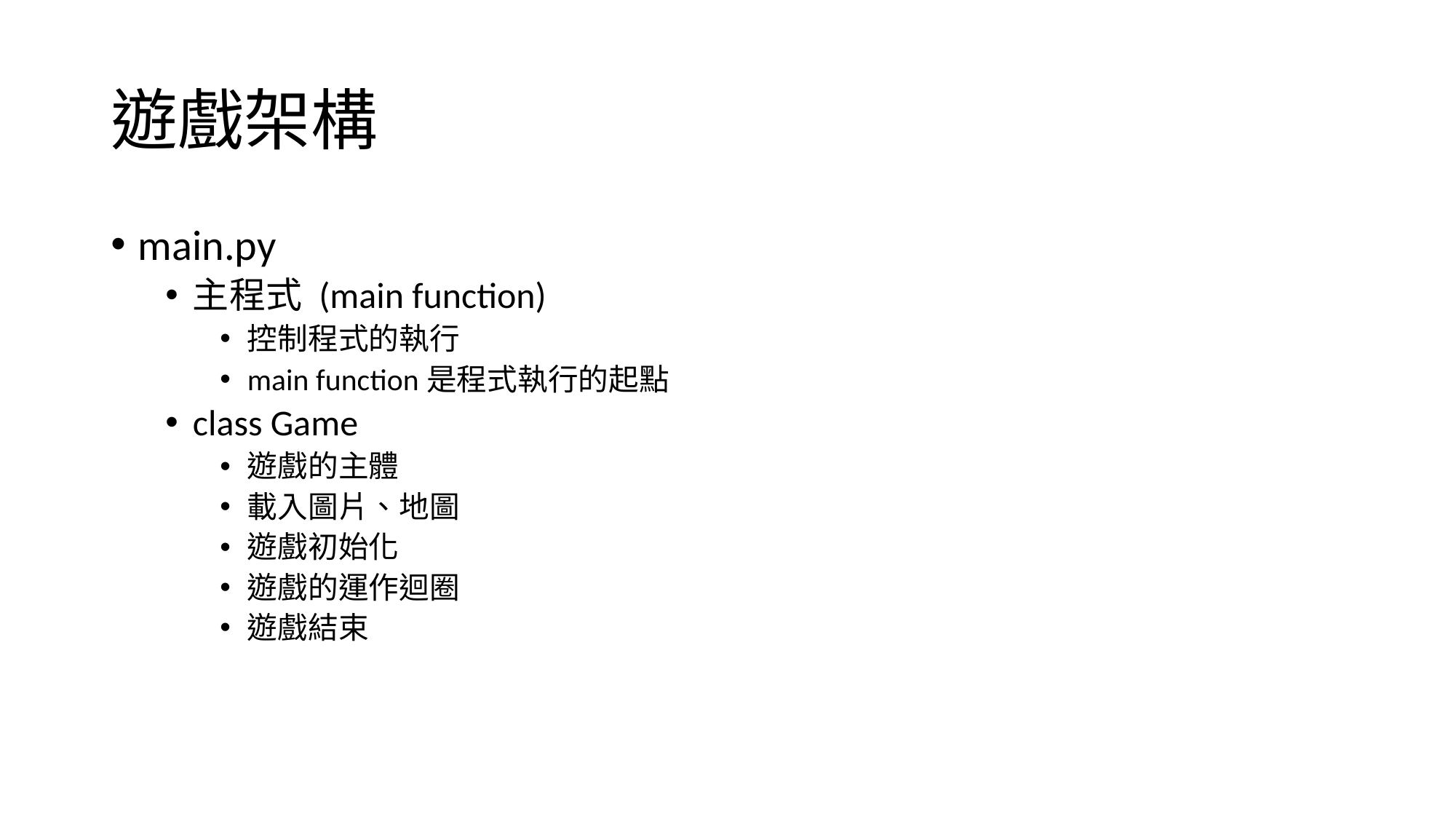

# 遊戲架構
main.py
主程式 (main function)
控制程式的執行
main function是程式執行的起點
class Game
遊戲的主體
載入圖片、地圖
遊戲初始化
遊戲的運作迴圈
遊戲結束